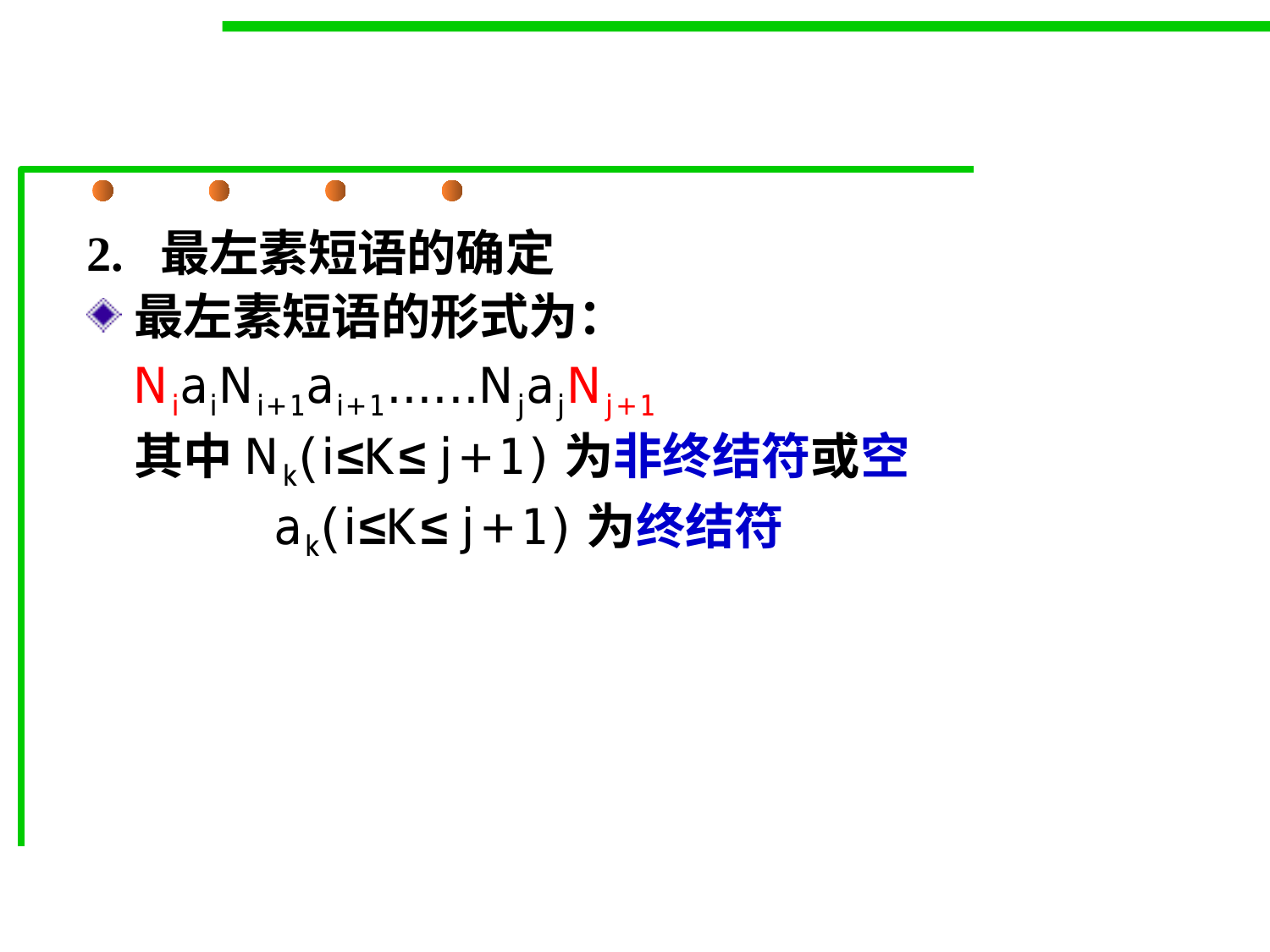

#
2.  最左素短语的确定
最左素短语的形式为：
	NiaiNi+1ai+1......NjajNj+1
	其中Nk(i≤K≤ j+1)为非终结符或空
		 ak(i≤K≤ j+1)为终结符